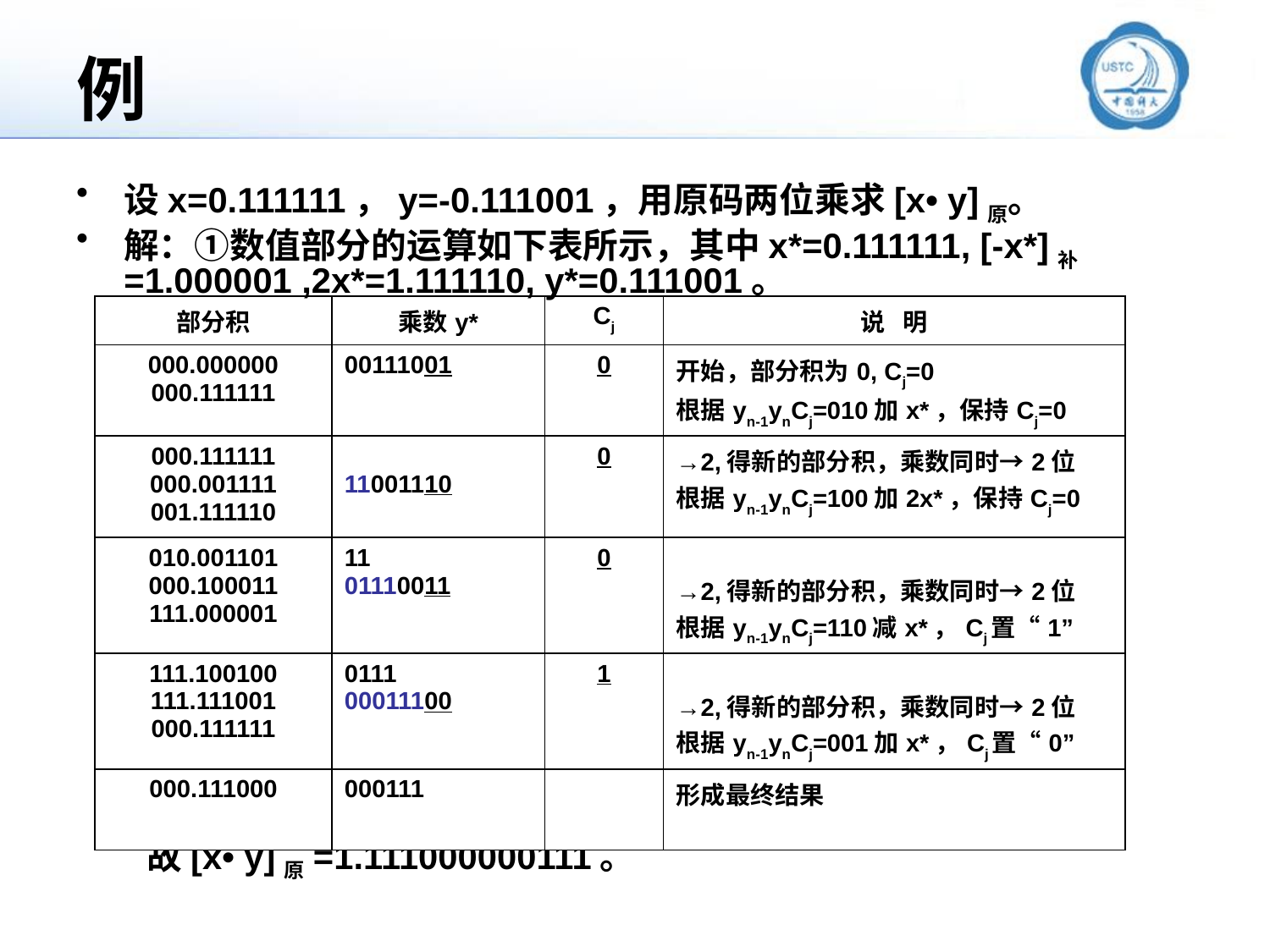

# 例
设x=0.111111，y=-0.111001，用原码两位乘求[x• y]原。
解：①数值部分的运算如下表所示，其中x*=0.111111, [-x*]补=1.000001 ,2x*=1.111110, y*=0.111001。

　　②乘积的符号为 1
　　故[x• y]原=1.111000000111。
| 部分积 | 乘数y\* | Cj | 说   明 |
| --- | --- | --- | --- |
| 000.000000 000.111111 | 00111001 | 0 | 开始，部分积为0, Cj=0 根据yn-1ynCj=010加x\*，保持Cj=0 |
| 000.111111 000.001111 001.111110 | 11001110 | 0 | →2,得新的部分积，乘数同时→2位 根据yn-1ynCj=100加2x\*，保持Cj=0 |
| 010.001101 000.100011 111.000001 | 11 01110011 | 0 | →2,得新的部分积，乘数同时→2位 根据yn-1ynCj=110减x\*，Cj置“1” |
| 111.100100 111.111001 000.111111 | 0111 00011100 | 1 | →2,得新的部分积，乘数同时→2位 根据yn-1ynCj=001加x\*，Cj置“0” |
| 000.111000 | 000111 |  | 形成最终结果 |